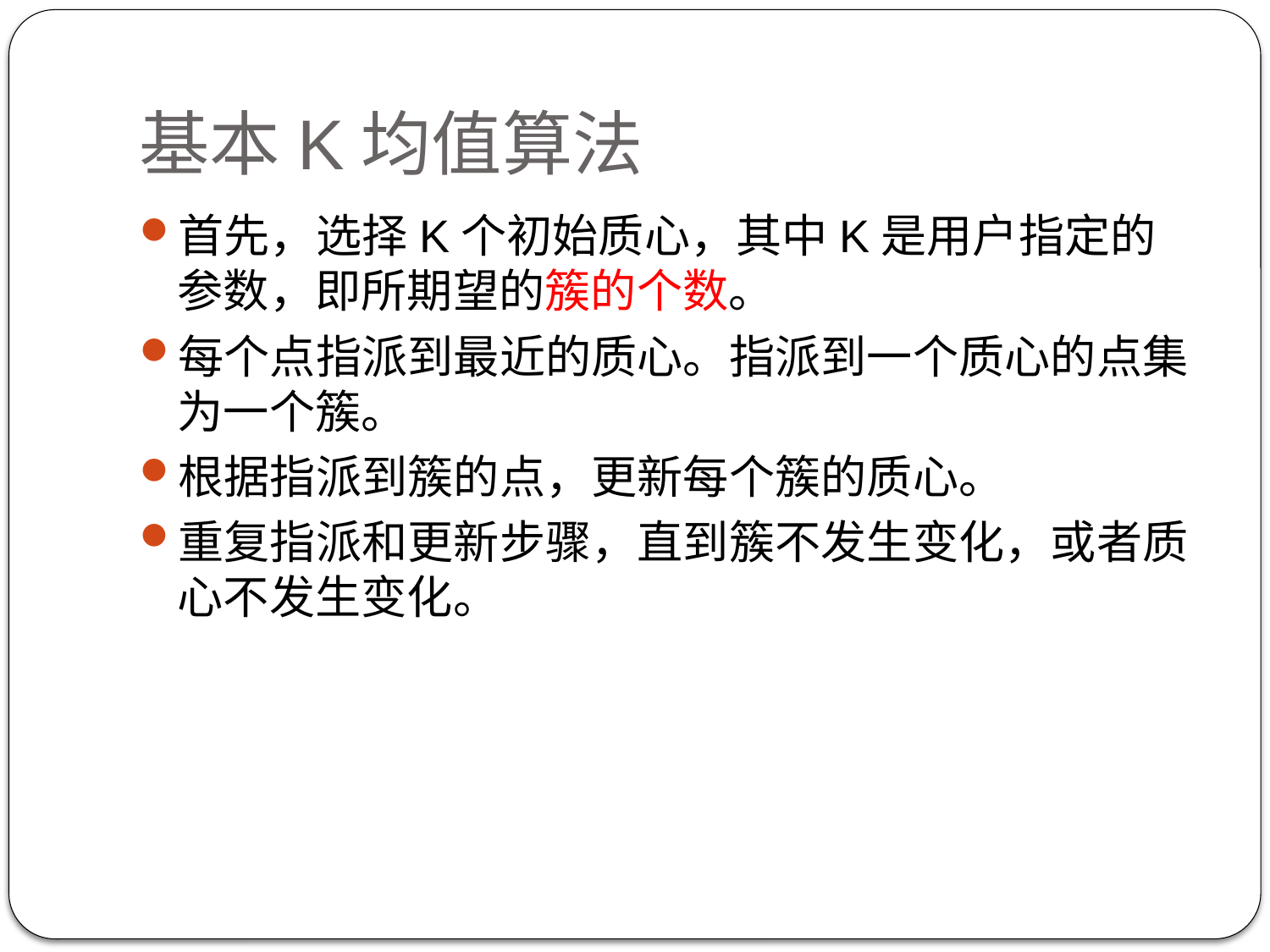

# 基本K均值算法
首先，选择K个初始质心，其中K是用户指定的参数，即所期望的簇的个数。
每个点指派到最近的质心。指派到一个质心的点集为一个簇。
根据指派到簇的点，更新每个簇的质心。
重复指派和更新步骤，直到簇不发生变化，或者质心不发生变化。